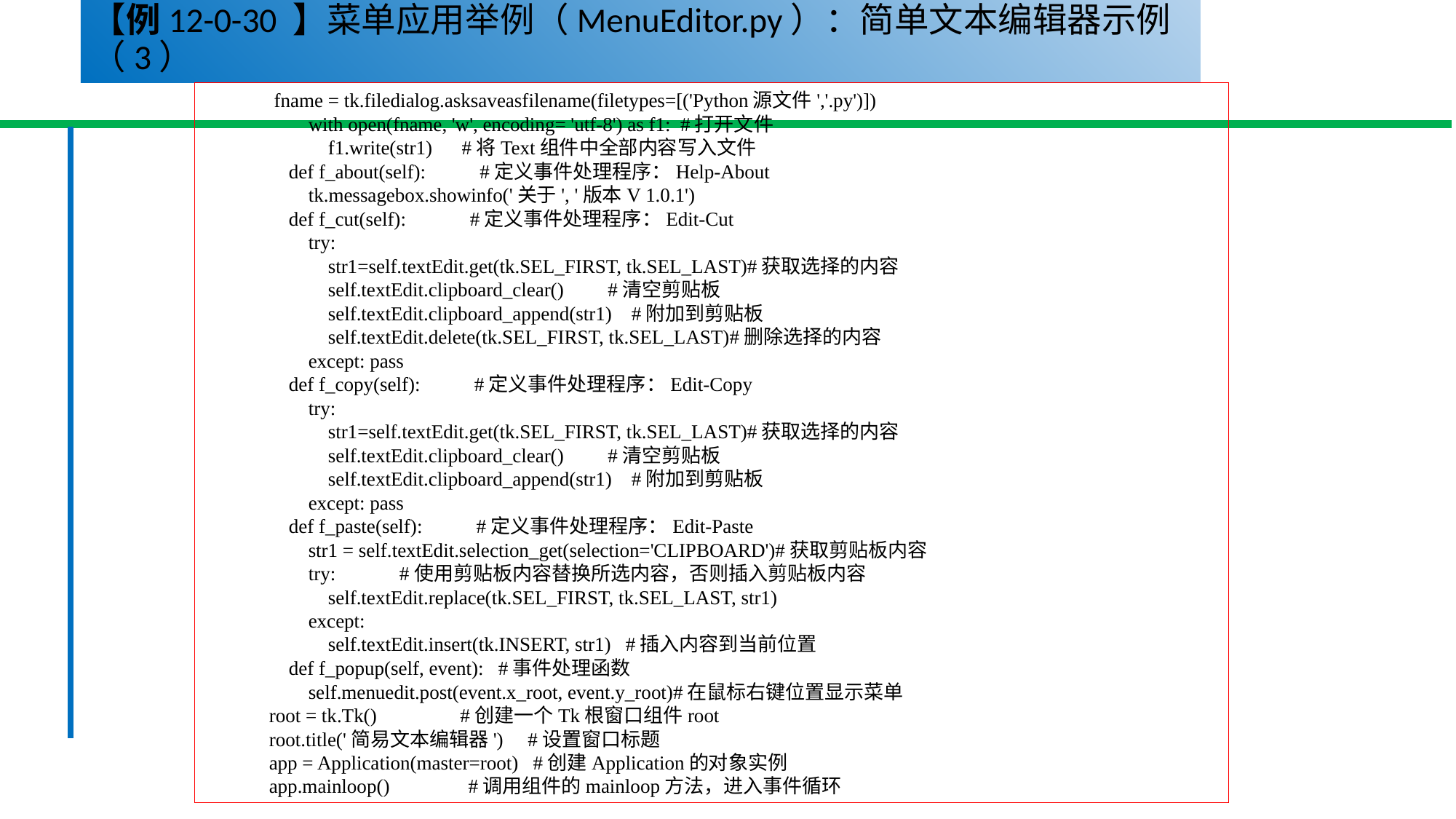

# 【例12-0-30 】菜单应用举例（MenuEditor.py）：简单文本编辑器示例（3）
 fname = tk.filedialog.asksaveasfilename(filetypes=[('Python源文件','.py')])
        with open(fname, 'w', encoding= 'utf-8') as f1:  #打开文件
            f1.write(str1)      #将Text组件中全部内容写入文件
    def f_about(self):           #定义事件处理程序：Help-About
        tk.messagebox.showinfo('关于', '版本V 1.0.1')
    def f_cut(self):             #定义事件处理程序：Edit-Cut
        try:
            str1=self.textEdit.get(tk.SEL_FIRST, tk.SEL_LAST)#获取选择的内容
            self.textEdit.clipboard_clear()         #清空剪贴板
            self.textEdit.clipboard_append(str1)    #附加到剪贴板
            self.textEdit.delete(tk.SEL_FIRST, tk.SEL_LAST)#删除选择的内容
        except: pass
    def f_copy(self):           #定义事件处理程序：Edit-Copy
        try:
            str1=self.textEdit.get(tk.SEL_FIRST, tk.SEL_LAST)#获取选择的内容
            self.textEdit.clipboard_clear()         #清空剪贴板
            self.textEdit.clipboard_append(str1)    #附加到剪贴板
        except: pass
    def f_paste(self):           #定义事件处理程序：Edit-Paste
        str1 = self.textEdit.selection_get(selection='CLIPBOARD')#获取剪贴板内容
        try:             #使用剪贴板内容替换所选内容，否则插入剪贴板内容
            self.textEdit.replace(tk.SEL_FIRST, tk.SEL_LAST, str1)
        except:
            self.textEdit.insert(tk.INSERT, str1)   #插入内容到当前位置
    def f_popup(self, event):   #事件处理函数
        self.menuedit.post(event.x_root, event.y_root)#在鼠标右键位置显示菜单
root = tk.Tk()                 #创建一个Tk根窗口组件root
root.title('简易文本编辑器')     #设置窗口标题
app = Application(master=root)   #创建Application的对象实例
app.mainloop()                #调用组件的mainloop方法，进入事件循环